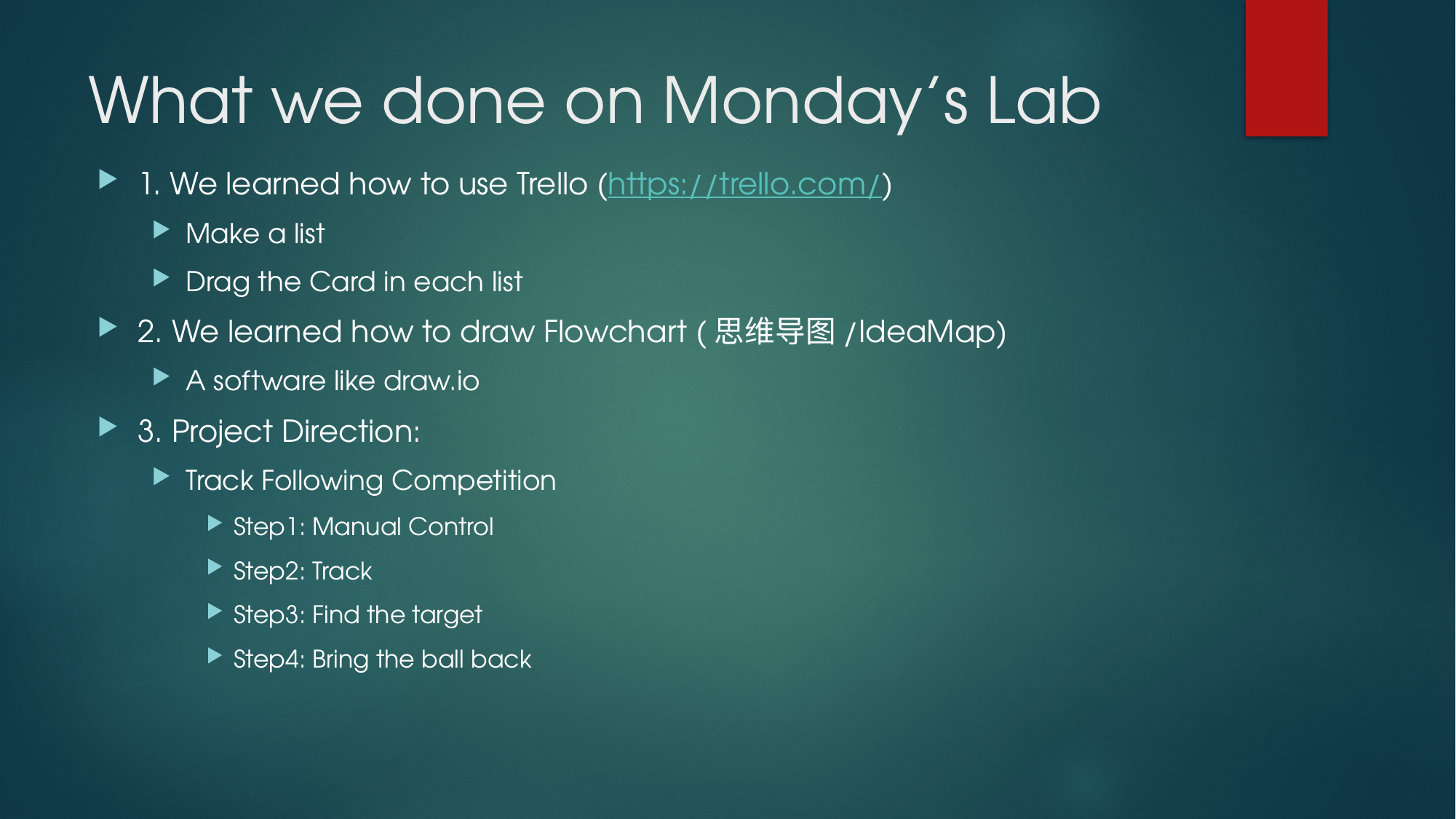

# What we done on Monday’s Lab
1. We learned how to use Trello (https://trello.com/)
Make a list
Drag the Card in each list
2. We learned how to draw Flowchart (思维导图/IdeaMap)
A software like draw.io
3. Project Direction:
Track Following Competition
Step1: Manual Control
Step2: Track
Step3: Find the target
Step4: Bring the ball back